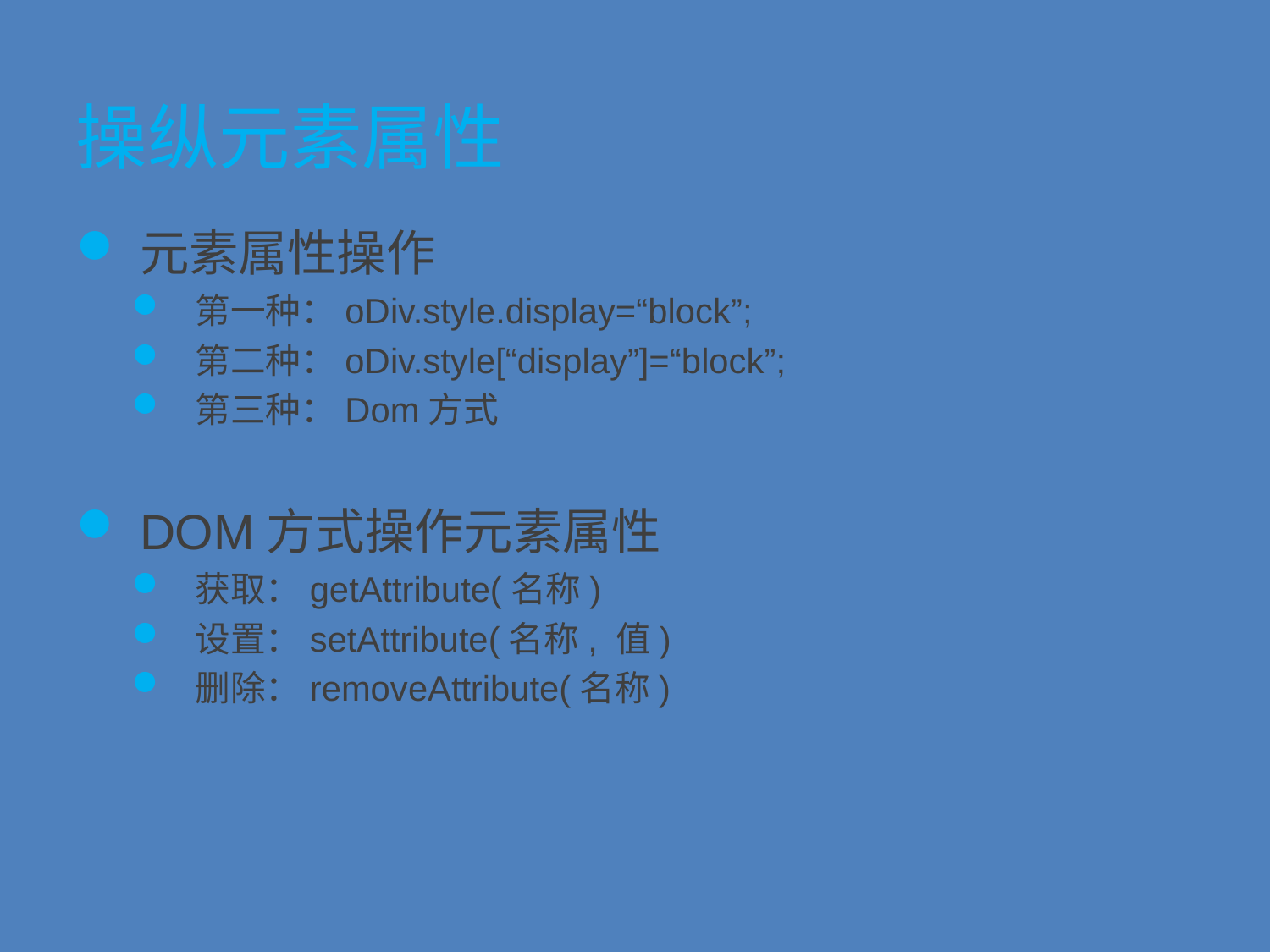

# 操纵元素属性
元素属性操作
第一种：oDiv.style.display=“block”;
第二种：oDiv.style[“display”]=“block”;
第三种：Dom方式

DOM方式操作元素属性
获取：getAttribute(名称)
设置：setAttribute(名称, 值)
删除：removeAttribute(名称)